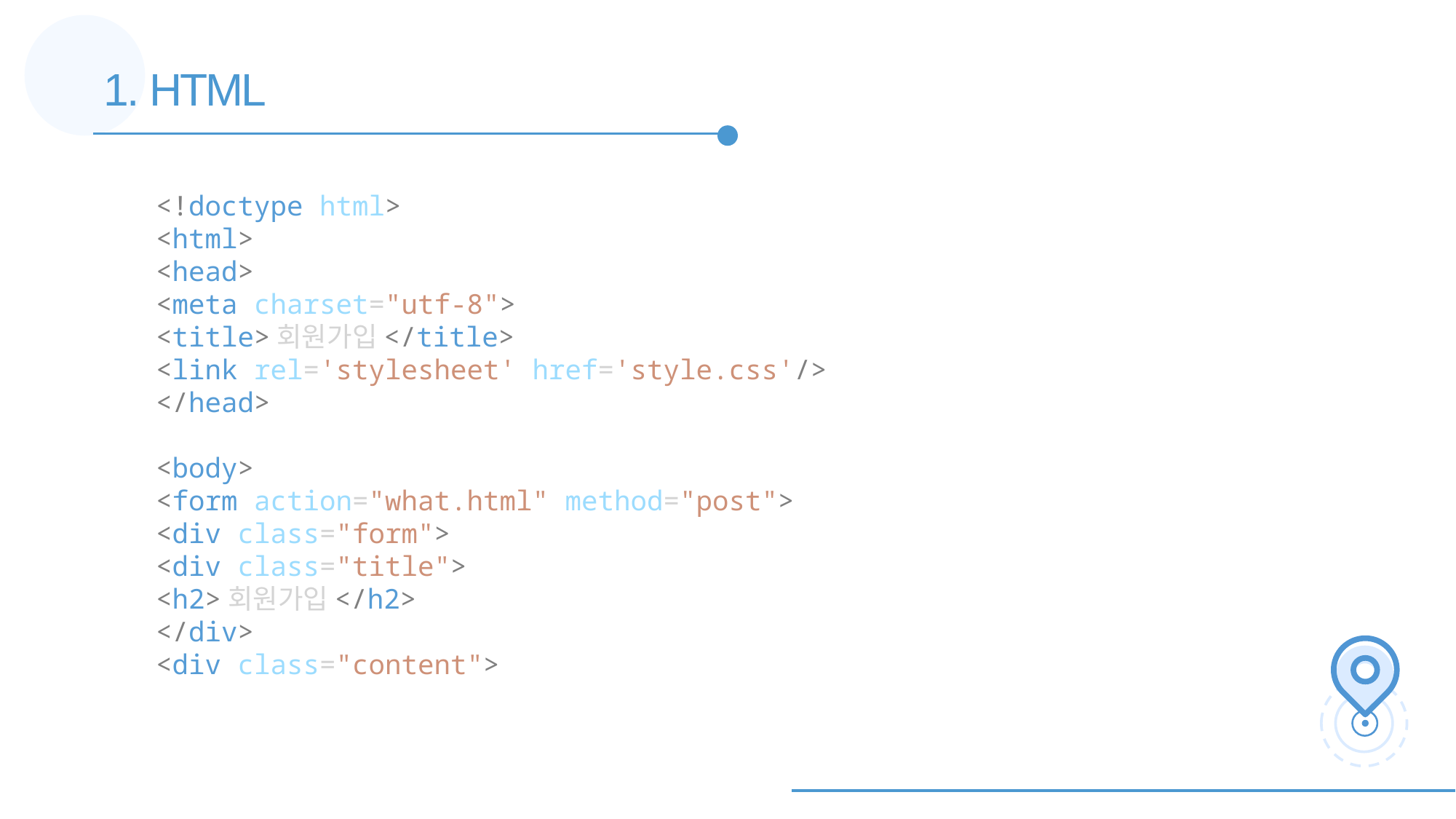

1. HTML

<!doctype html>
<html>
<head>
<meta charset="utf-8">
<title>회원가입</title>
<link rel='stylesheet' href='style.css'/>
</head>
<body>
<form action="what.html" method="post">
<div class="form">
<div class="title">
<h2>회원가입</h2>
</div>
<div class="content">